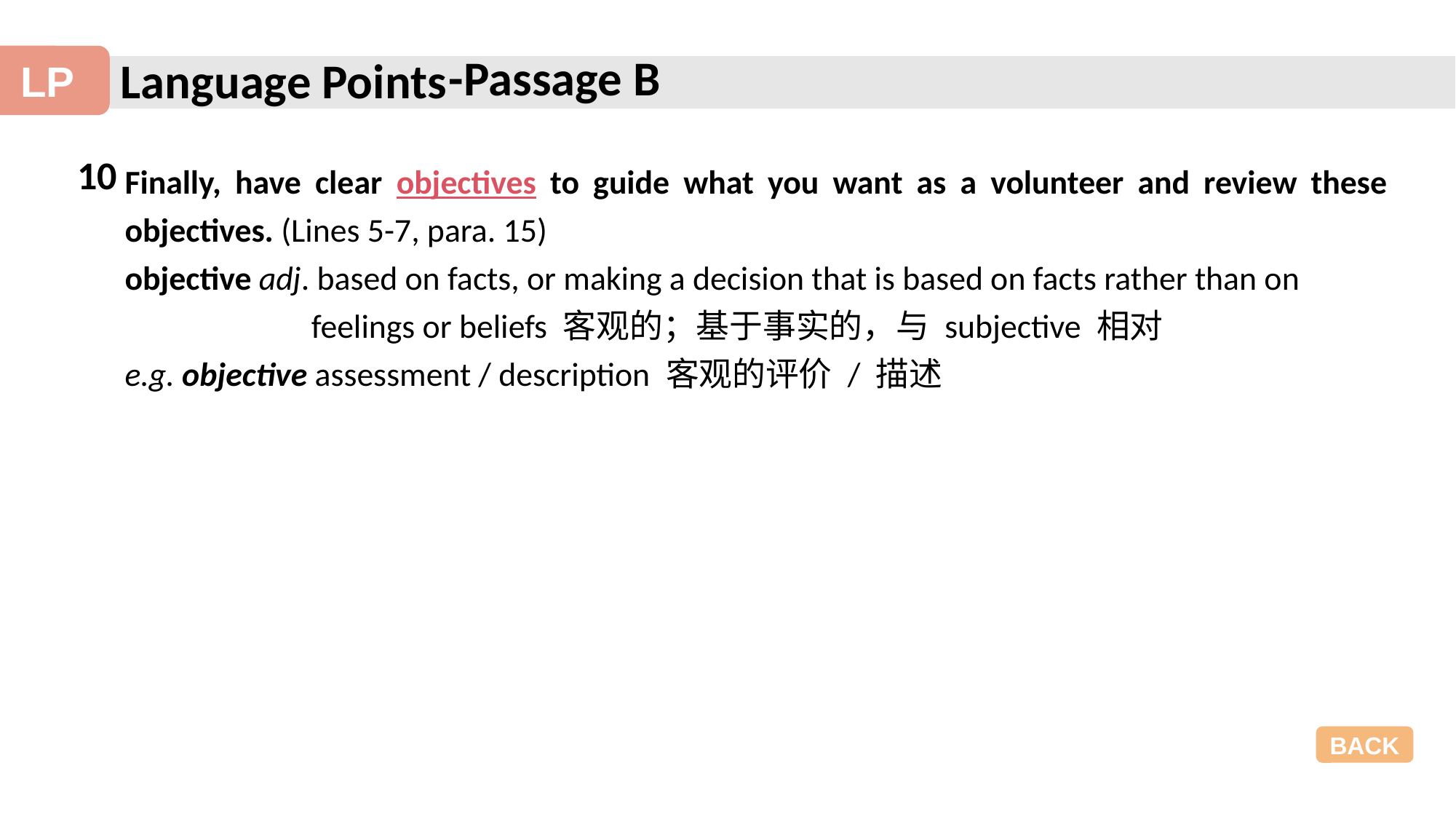

-Passage B
10
Finally, have clear objectives to guide what you want as a volunteer and review these objectives. (Lines 5-7, para. 15)
objective adj. based on facts, or making a decision that is based on facts rather than on
                         feelings or beliefs 客观的；基于事实的，与 subjective 相对
e.g. objective assessment / description 客观的评价 / 描述

BACK